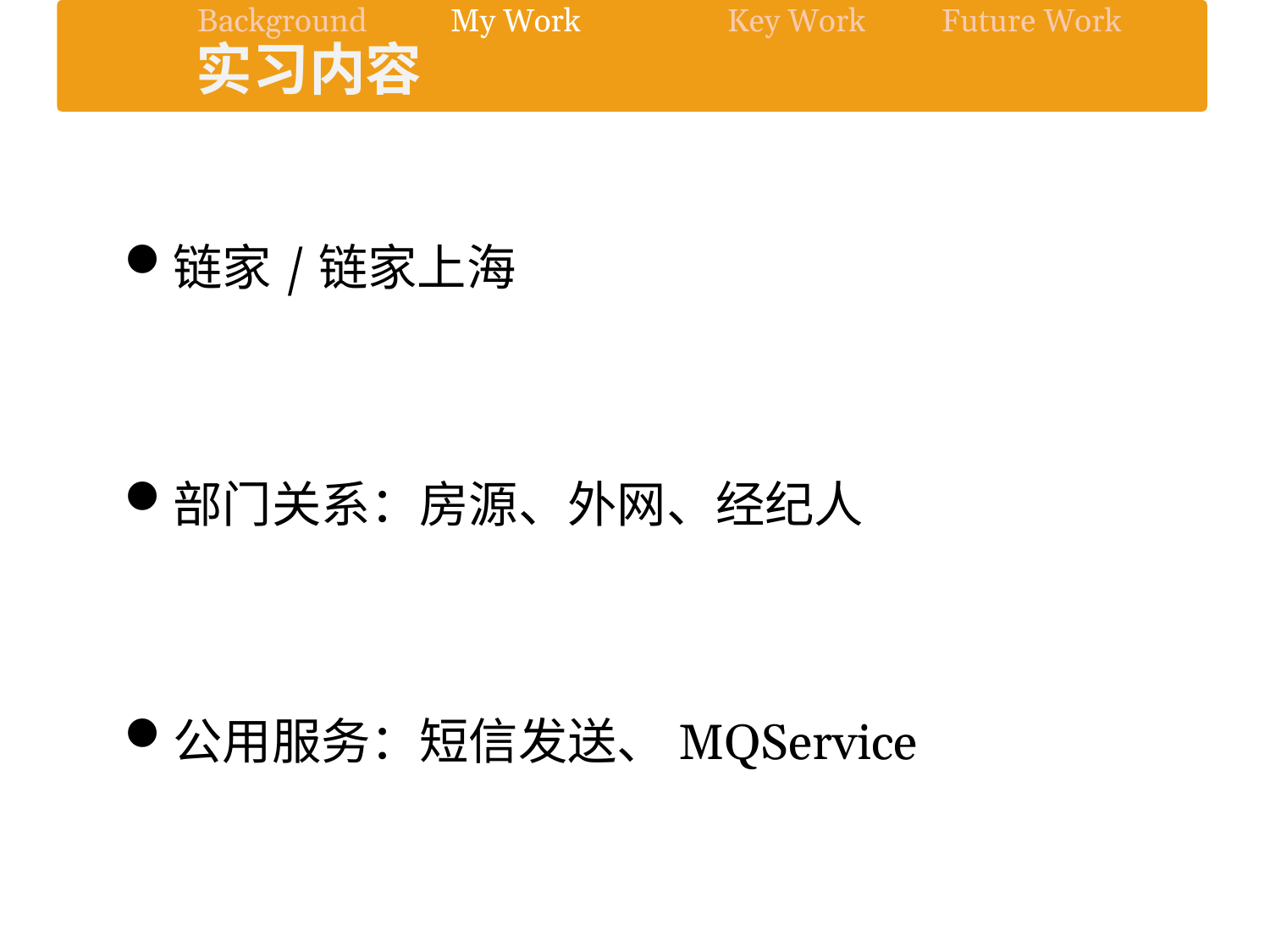

Background
My Work
Key Work
Future Work
实习内容
链家/链家上海

部门关系：房源、外网、经纪人

公用服务：短信发送、MQService